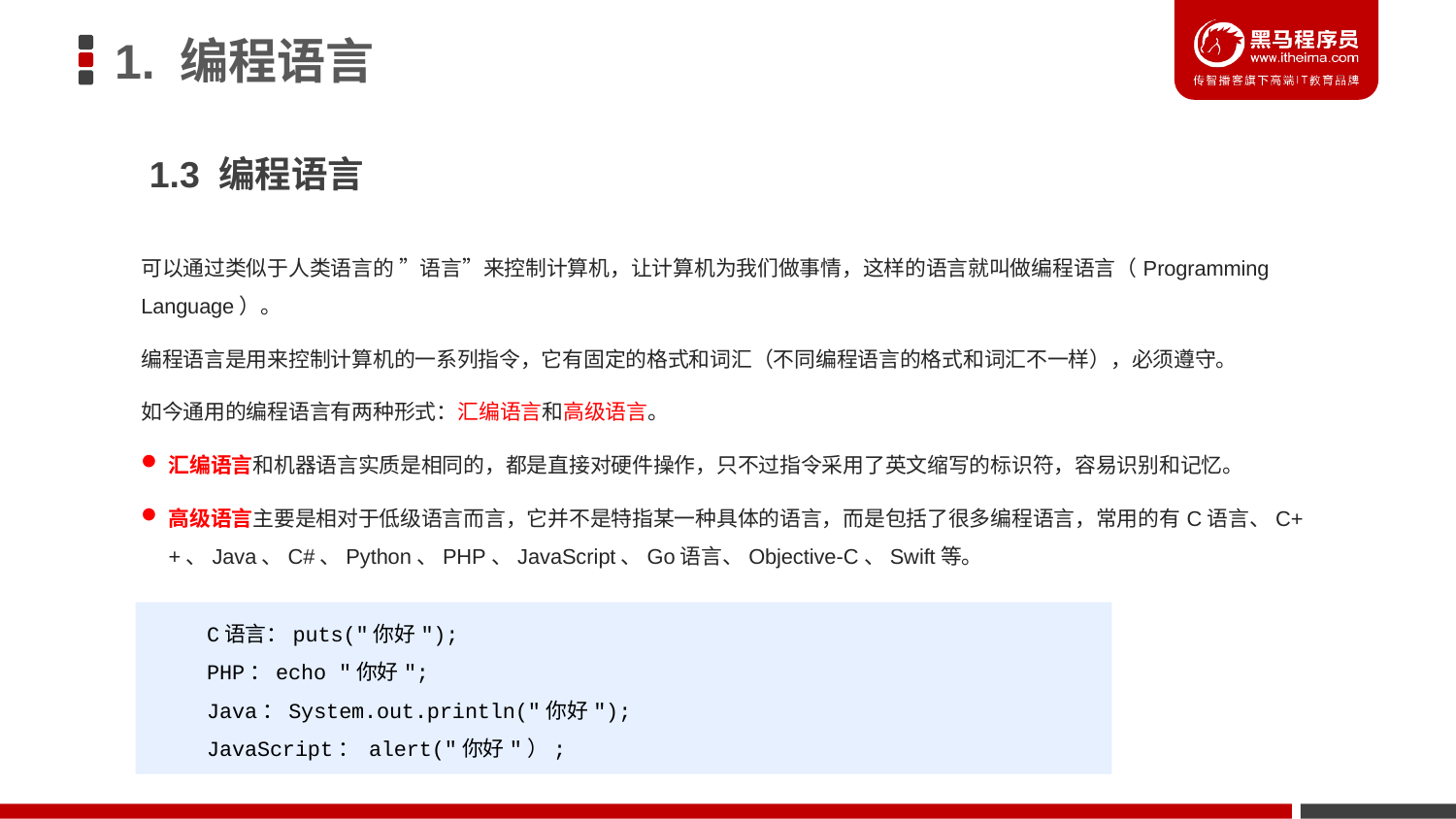

# 1. 编程语言
1.3 编程语言
可以通过类似于人类语言的 ”语言”来控制计算机，让计算机为我们做事情，这样的语言就叫做编程语言（Programming Language）。
编程语言是用来控制计算机的一系列指令，它有固定的格式和词汇（不同编程语言的格式和词汇不一样），必须遵守。
如今通用的编程语言有两种形式：汇编语言和高级语言。
汇编语言和机器语言实质是相同的，都是直接对硬件操作，只不过指令采用了英文缩写的标识符，容易识别和记忆。
高级语言主要是相对于低级语言而言，它并不是特指某一种具体的语言，而是包括了很多编程语言，常用的有C语言、C++、Java、C#、Python、PHP、JavaScript、Go语言、Objective-C、Swift等。
C语言：puts("你好");
PHP：echo "你好";
Java：System.out.println("你好");
JavaScript： alert("你好"）;